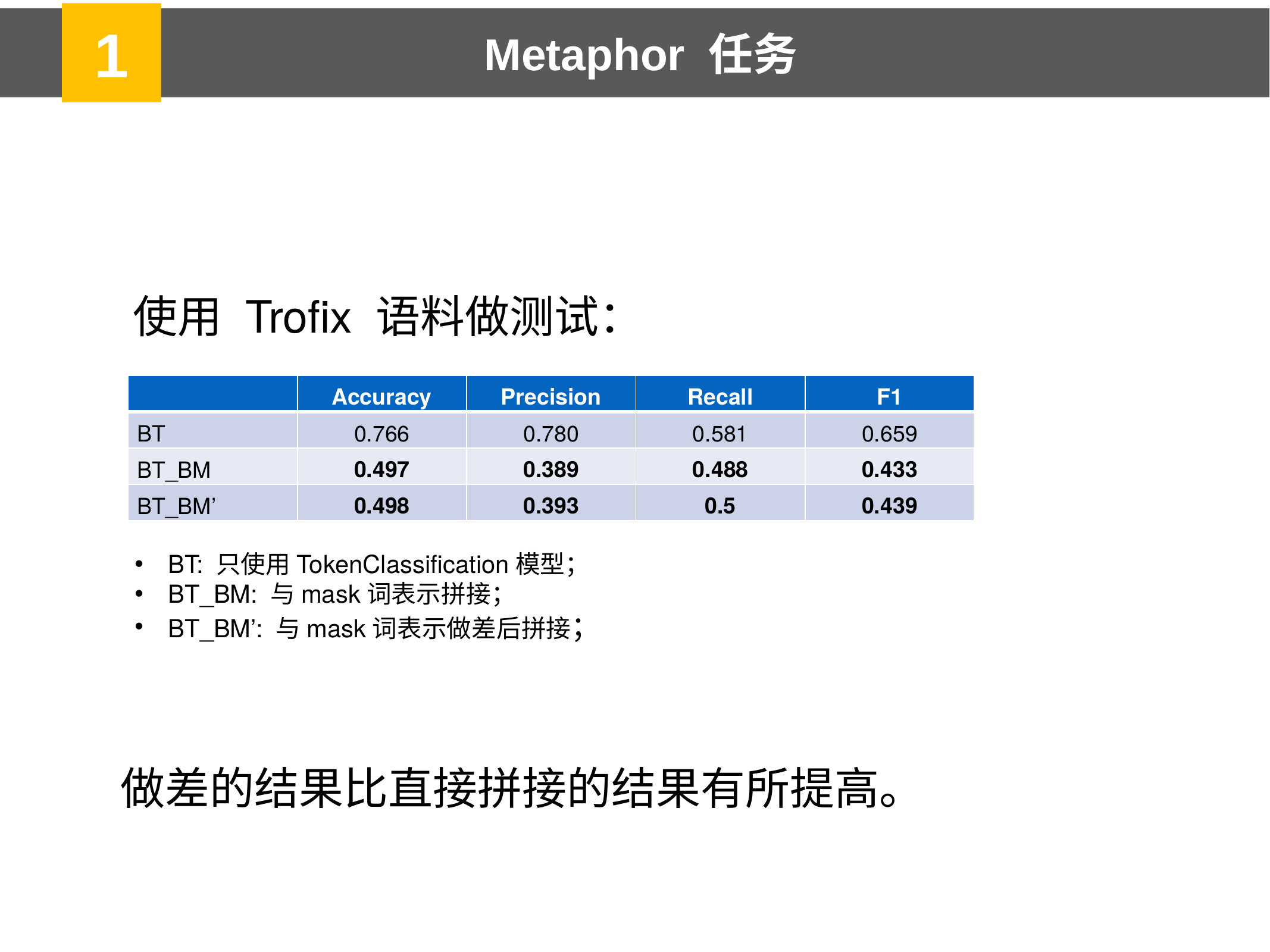

1

 Metaphor 任务
使用 Trofix 语料做测试：
|  | Accuracy | Precision | Recall | F1 |
| --- | --- | --- | --- | --- |
| BT | 0.766 | 0.780 | 0.581 | 0.659 |
| BT\_BM | 0.497 | 0.389 | 0.488 | 0.433 |
| BT\_BM’ | 0.498 | 0.393 | 0.5 | 0.439 |

BT: 只使用TokenClassification模型；
BT_BM: 与mask词表示拼接；
BT_BM’: 与mask词表示做差后拼接；
做差的结果比直接拼接的结果有所提高。